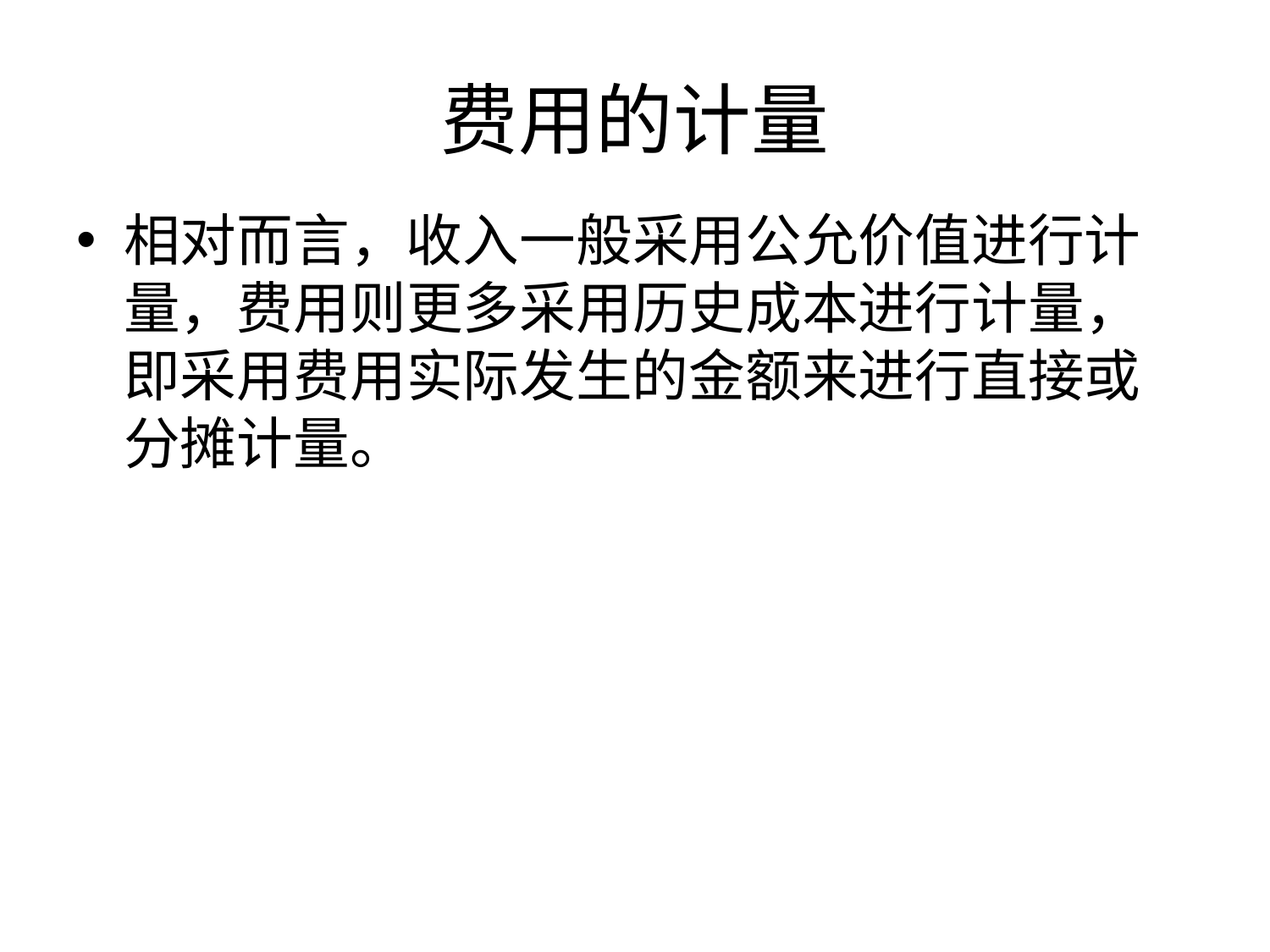

# 费用的计量
相对而言，收入一般采用公允价值进行计量，费用则更多采用历史成本进行计量，即采用费用实际发生的金额来进行直接或分摊计量。